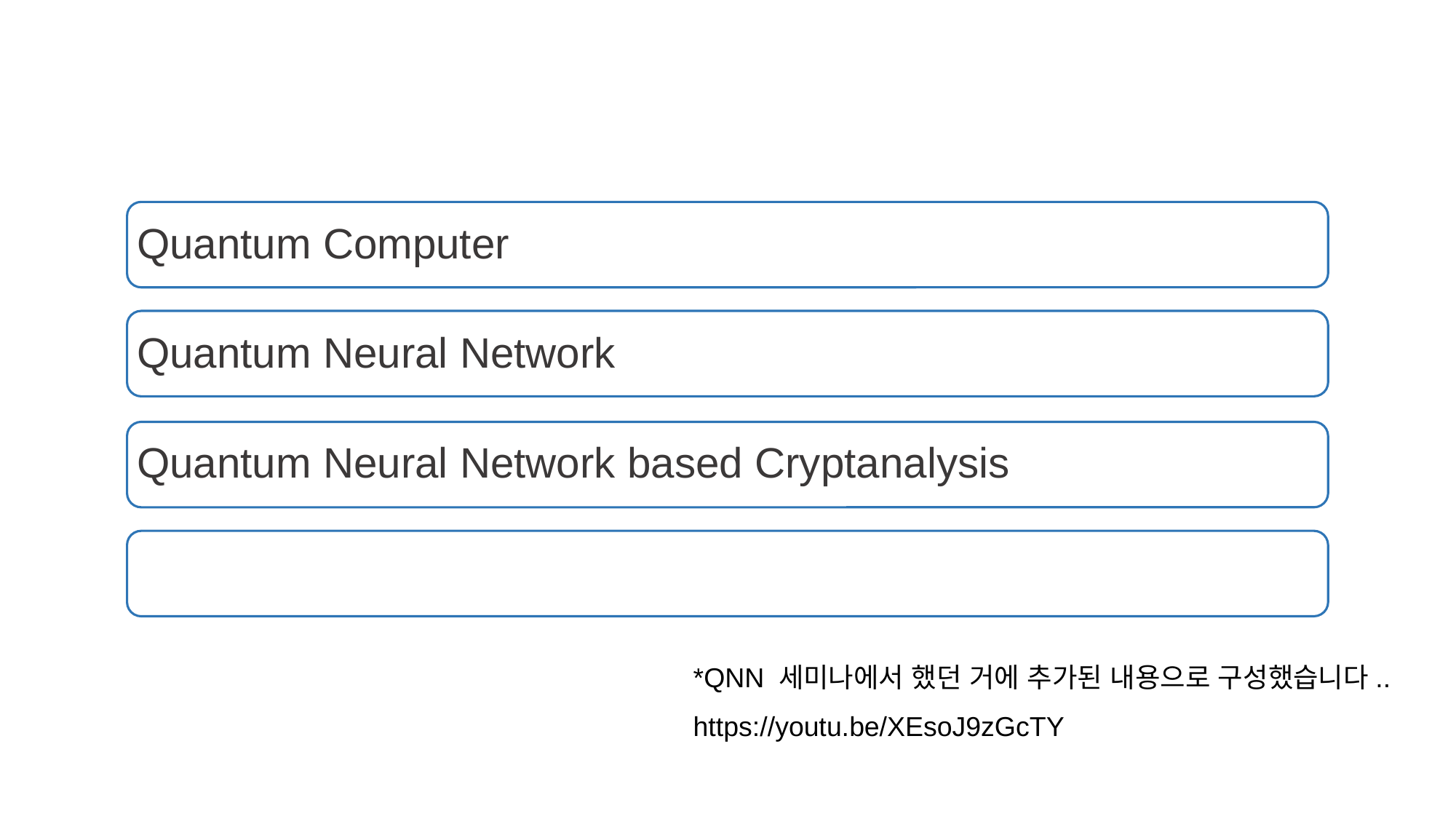

Quantum Computer
Quantum Neural Network
Quantum Neural Network based Cryptanalysis

*QNN 세미나에서 했던 거에 추가된 내용으로 구성했습니다..
https://youtu.be/XEsoJ9zGcTY